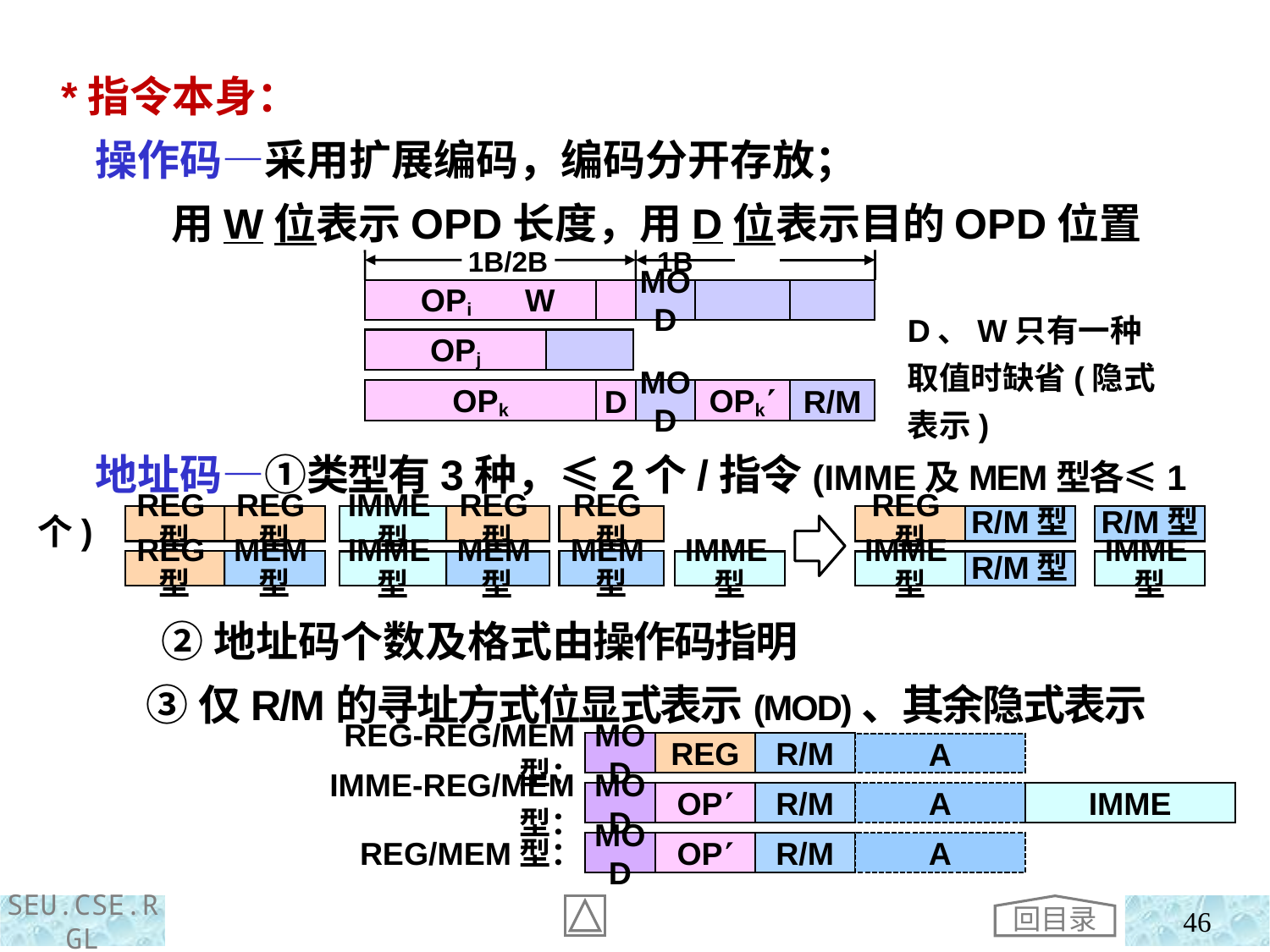

*指令本身：
     操作码—采用扩展编码，编码分开存放；
             用W位表示OPD长度，用D位表示目的OPD位置
1B/2B              1B

      OPi      W
MOD

D、W只有一种取值时缺省(隐式表示)
OPj

D
MOD
OPk′
R/M
OPk
     地址码—①类型有3种，≤2个/指令(IMME及MEM型各≤1个)
REG型
R/M型
R/M型
REG型
REG型
IMME型
REG型
REG型

MEM型
REG型
MEM型
IMME型
MEM型
IMME型
IMME型
IMME型
R/M型
             ②地址码个数及格式由操作码指明
              ③仅R/M的寻址方式位显式表示(MOD)、其余隐式表示
MOD
REG
R/M
REG-REG/MEM型：
A
MOD
OP′
R/M
A
IMME
IMME-REG/MEM型：
OP′
REG/MEM型：
R/M
A
MOD
回目录

46